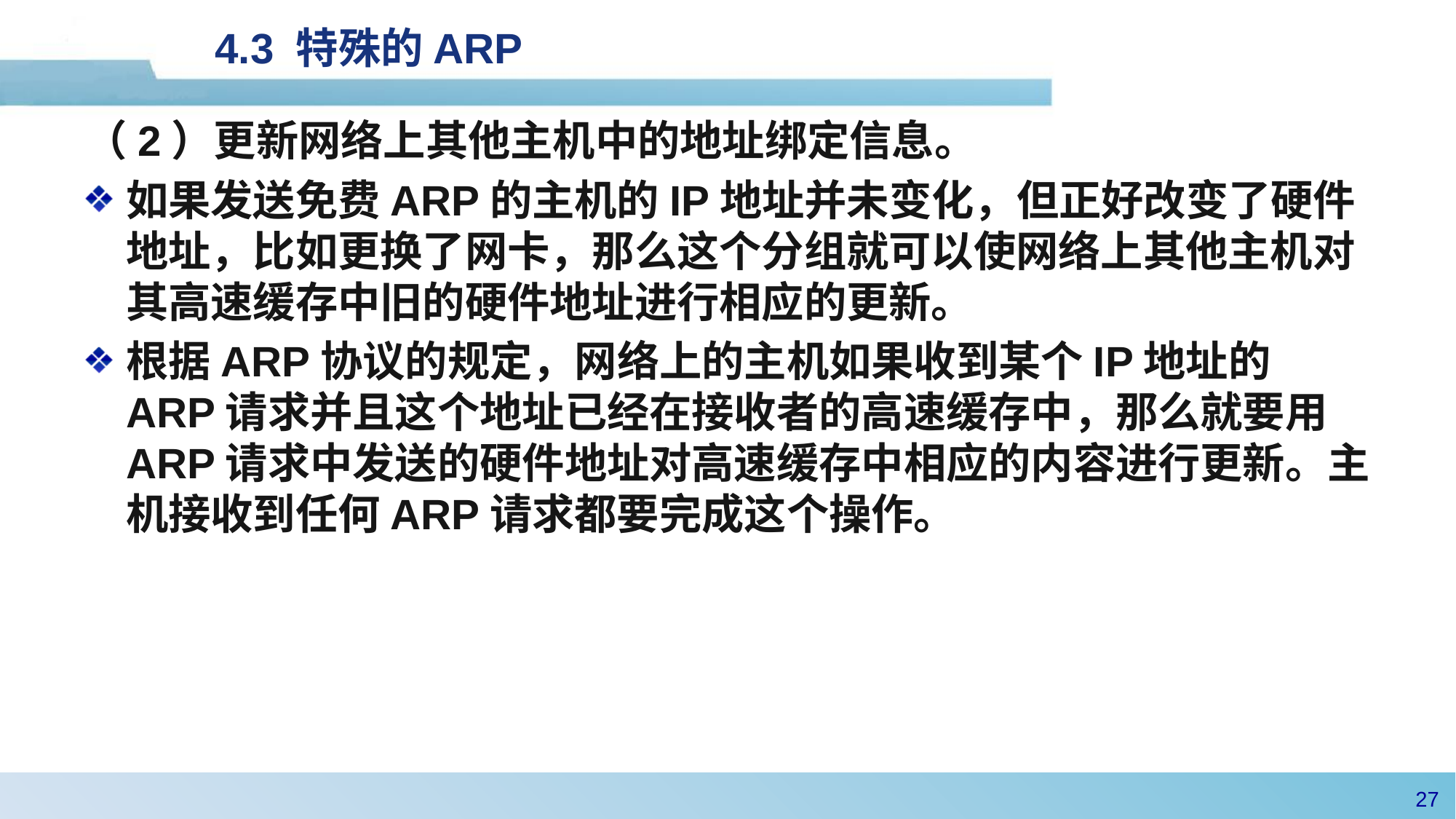

# 4.3 特殊的ARP
（2）更新网络上其他主机中的地址绑定信息。
如果发送免费ARP的主机的IP地址并未变化，但正好改变了硬件地址，比如更换了网卡，那么这个分组就可以使网络上其他主机对其高速缓存中旧的硬件地址进行相应的更新。
根据ARP协议的规定，网络上的主机如果收到某个IP地址的ARP请求并且这个地址已经在接收者的高速缓存中，那么就要用ARP请求中发送的硬件地址对高速缓存中相应的内容进行更新。主机接收到任何ARP请求都要完成这个操作。
27